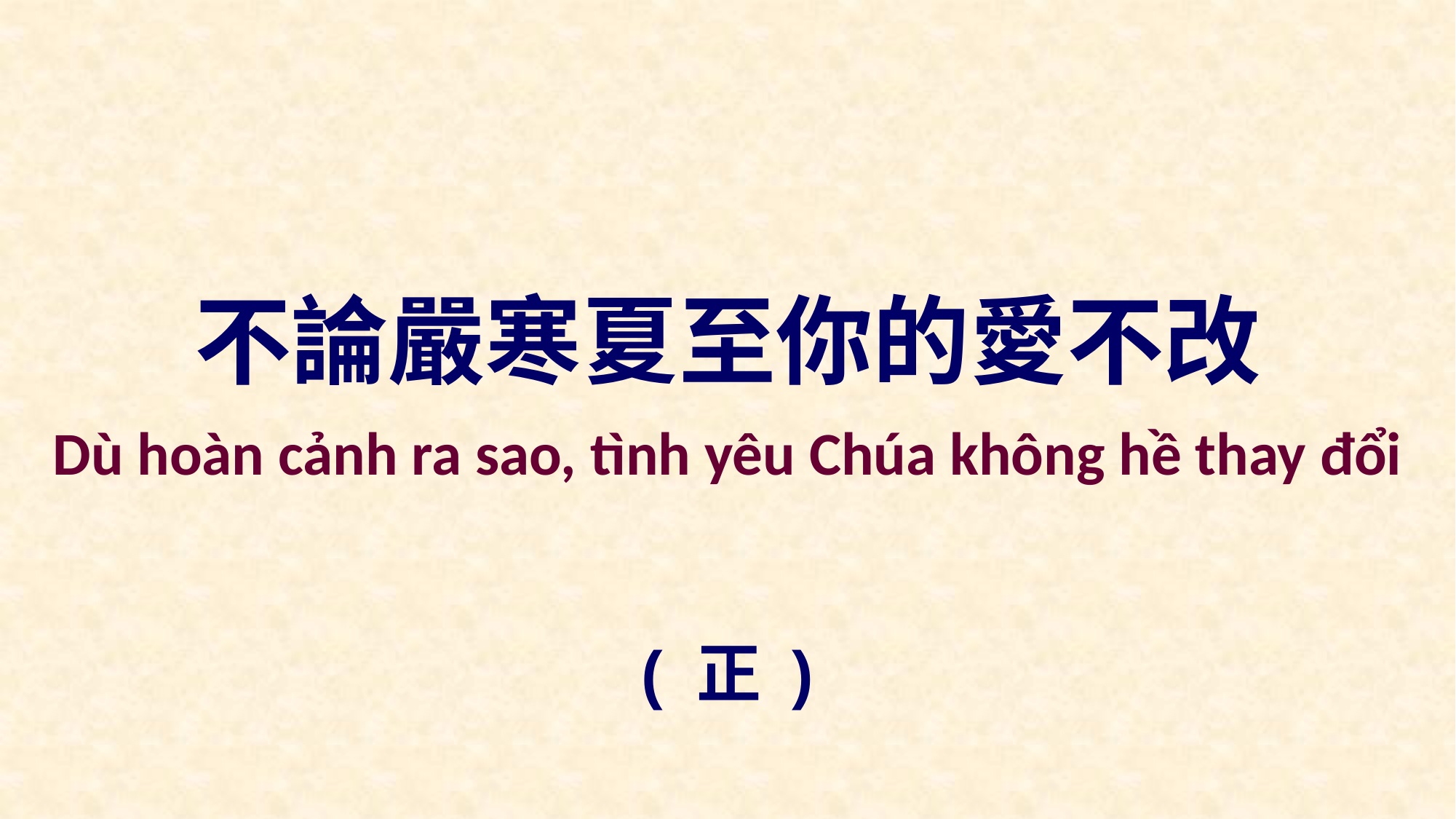

不論嚴寒夏至你的愛不改
Dù hoàn cảnh ra sao, tình yêu Chúa không hề thay đổi
( 正 )